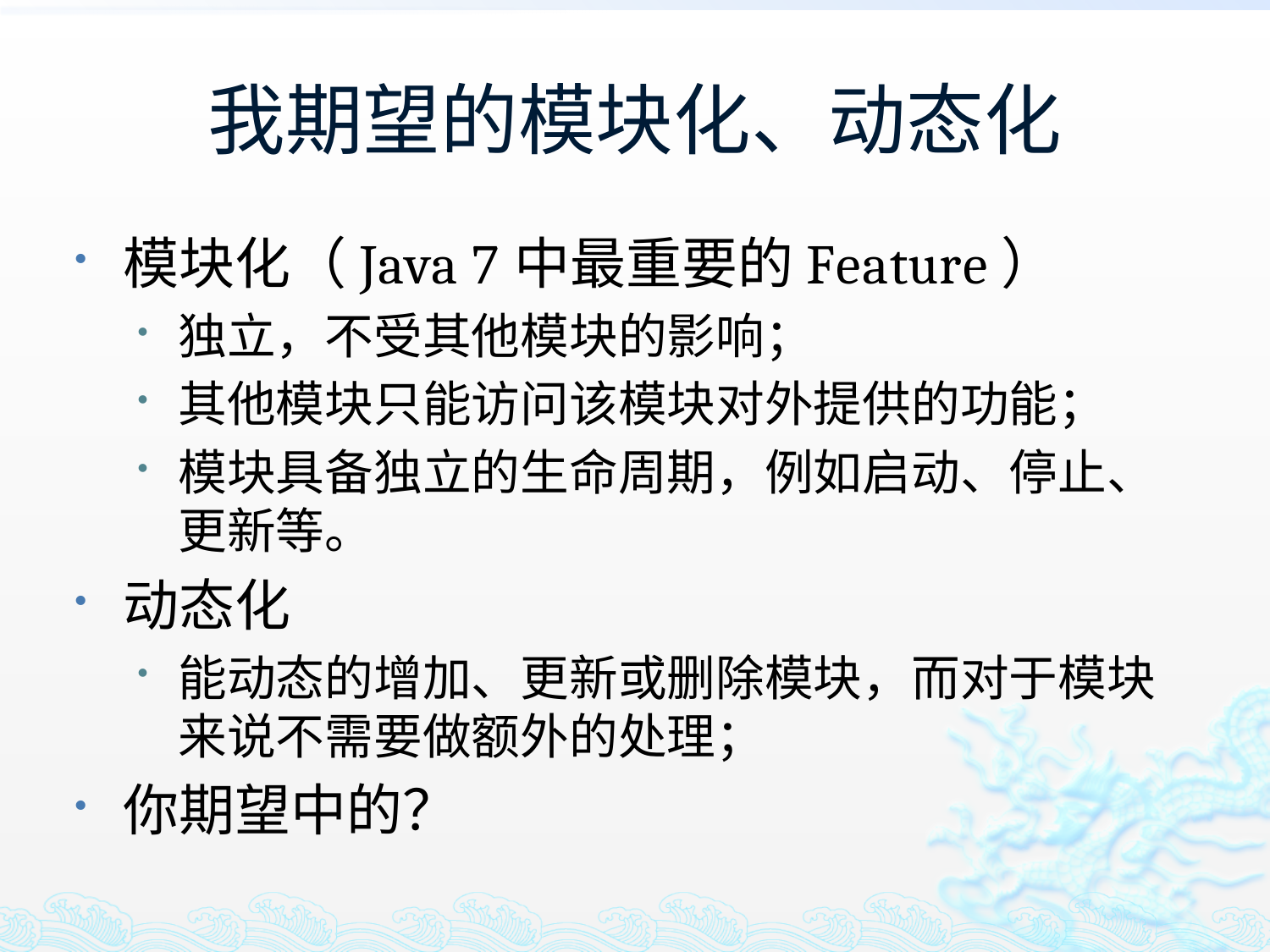

# 我期望的模块化、动态化
模块化（Java 7中最重要的Feature）
独立，不受其他模块的影响；
其他模块只能访问该模块对外提供的功能；
模块具备独立的生命周期，例如启动、停止、更新等。
动态化
能动态的增加、更新或删除模块，而对于模块来说不需要做额外的处理；
你期望中的？